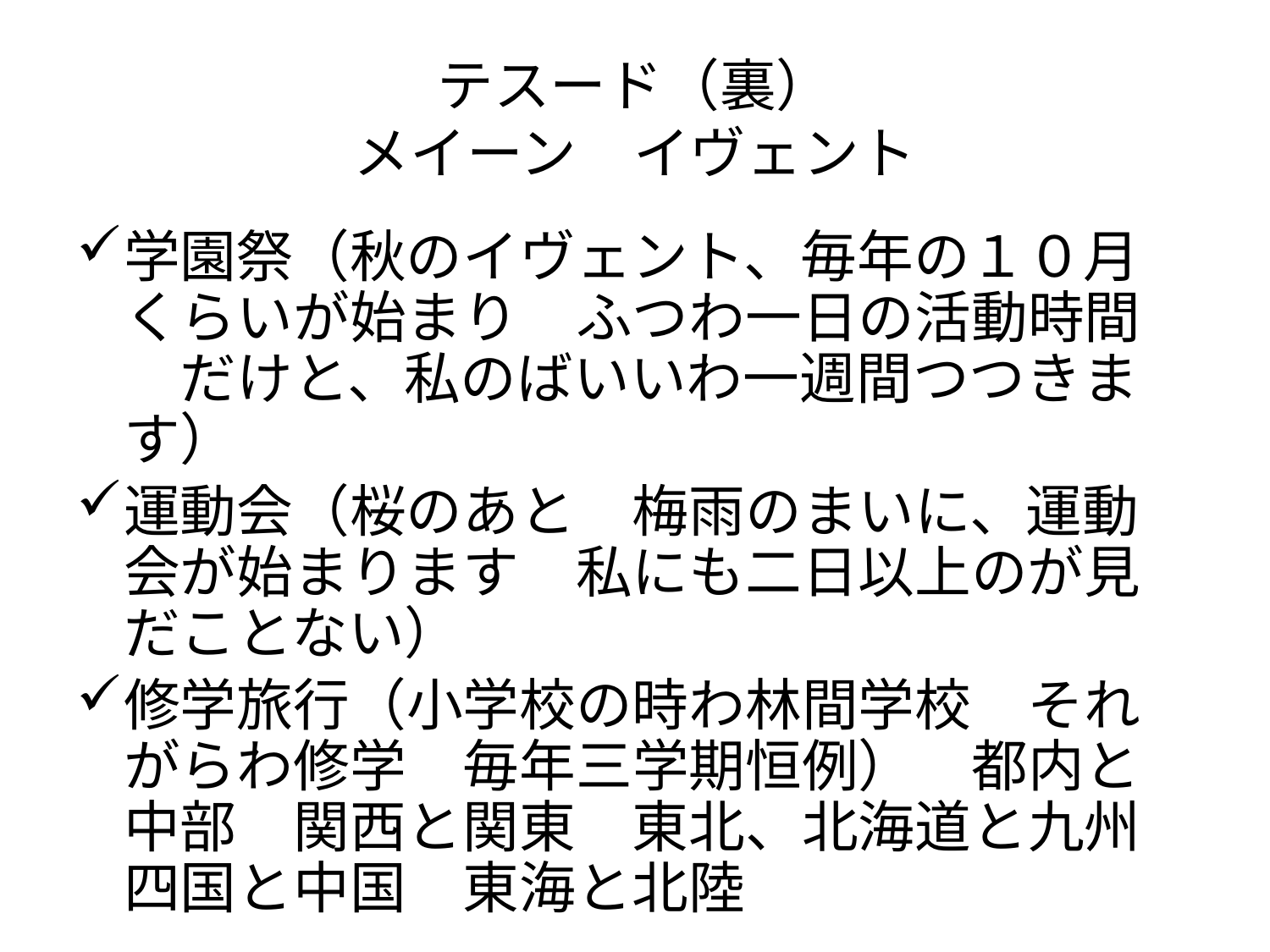

# テスード（裏） メイーン　イヴェント
学園祭（秋のイヴェント、毎年の１０月くらいが始まり　ふつわ一日の活動時間　だけと、私のばいいわ一週間つつきます）
運動会（桜のあと　梅雨のまいに、運動会が始まります　私にも二日以上のが見だことない）
修学旅行（小学校の時わ林間学校　それがらわ修学　毎年三学期恒例）　都内と中部　関西と関東　東北、北海道と九州  四国と中国　東海と北陸